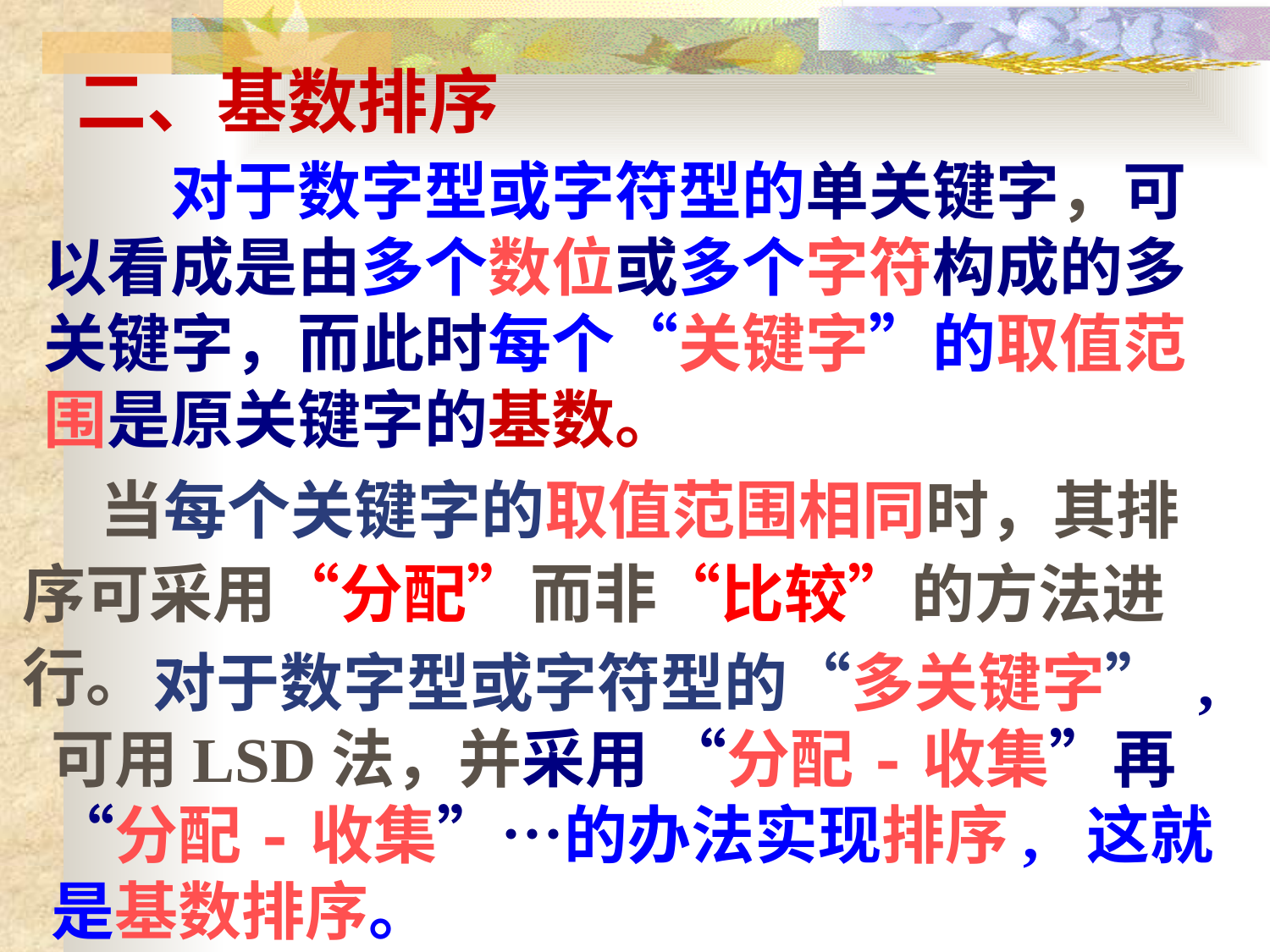

# 二、基数排序
　　对于数字型或字符型的单关键字，可以看成是由多个数位或多个字符构成的多关键字，而此时每个“关键字”的取值范围是原关键字的基数。
　 当每个关键字的取值范围相同时，其排序可采用“分配”而非“比较”的方法进行。
      对于数字型或字符型的“多关键字” ,可用LSD法，并采用 “分配-收集”再“分配-收集”…的办法实现排序,  这就是基数排序。